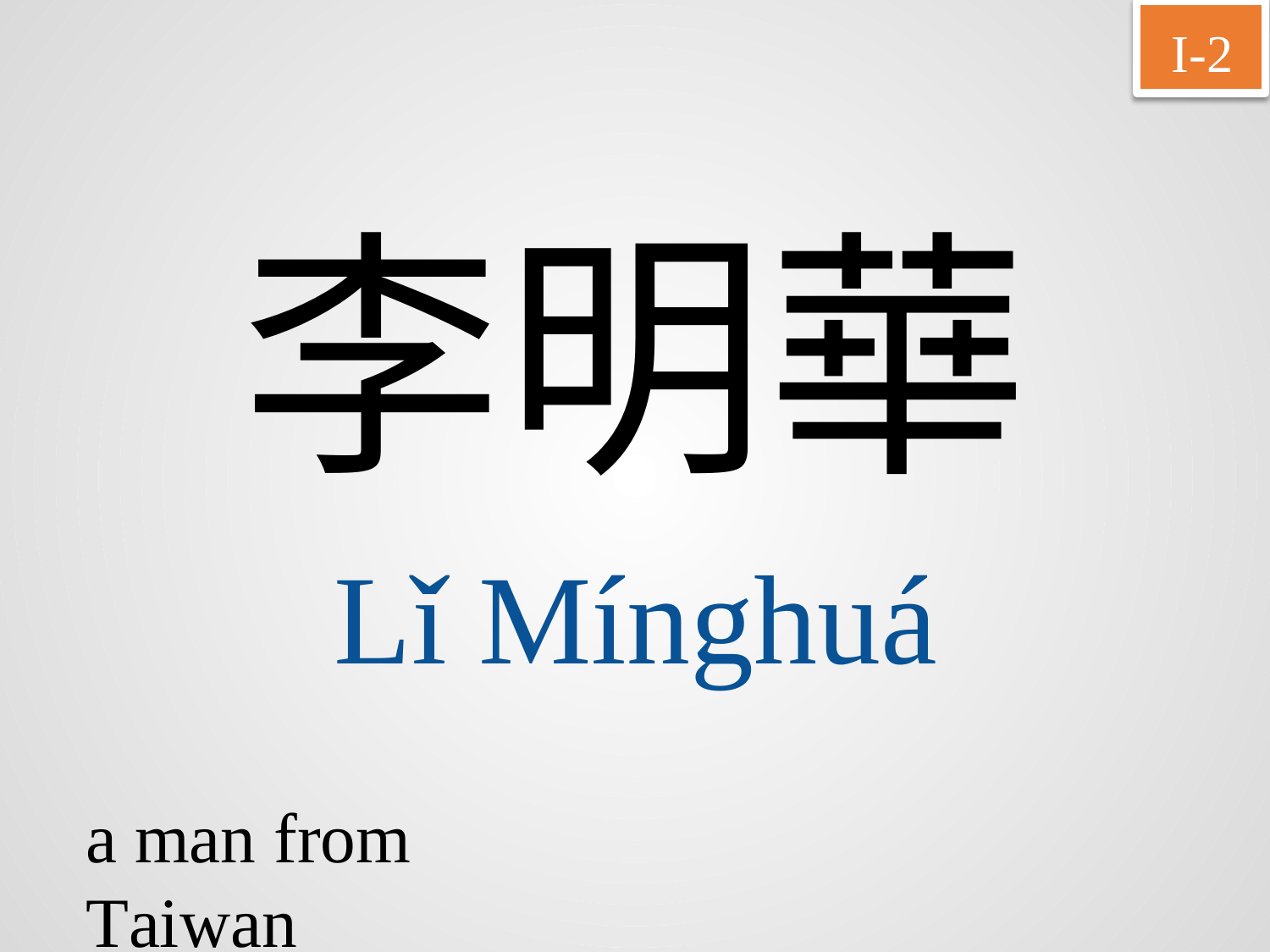

I-2

李明華
Lǐ	Mínghuá
a man from Taiwan